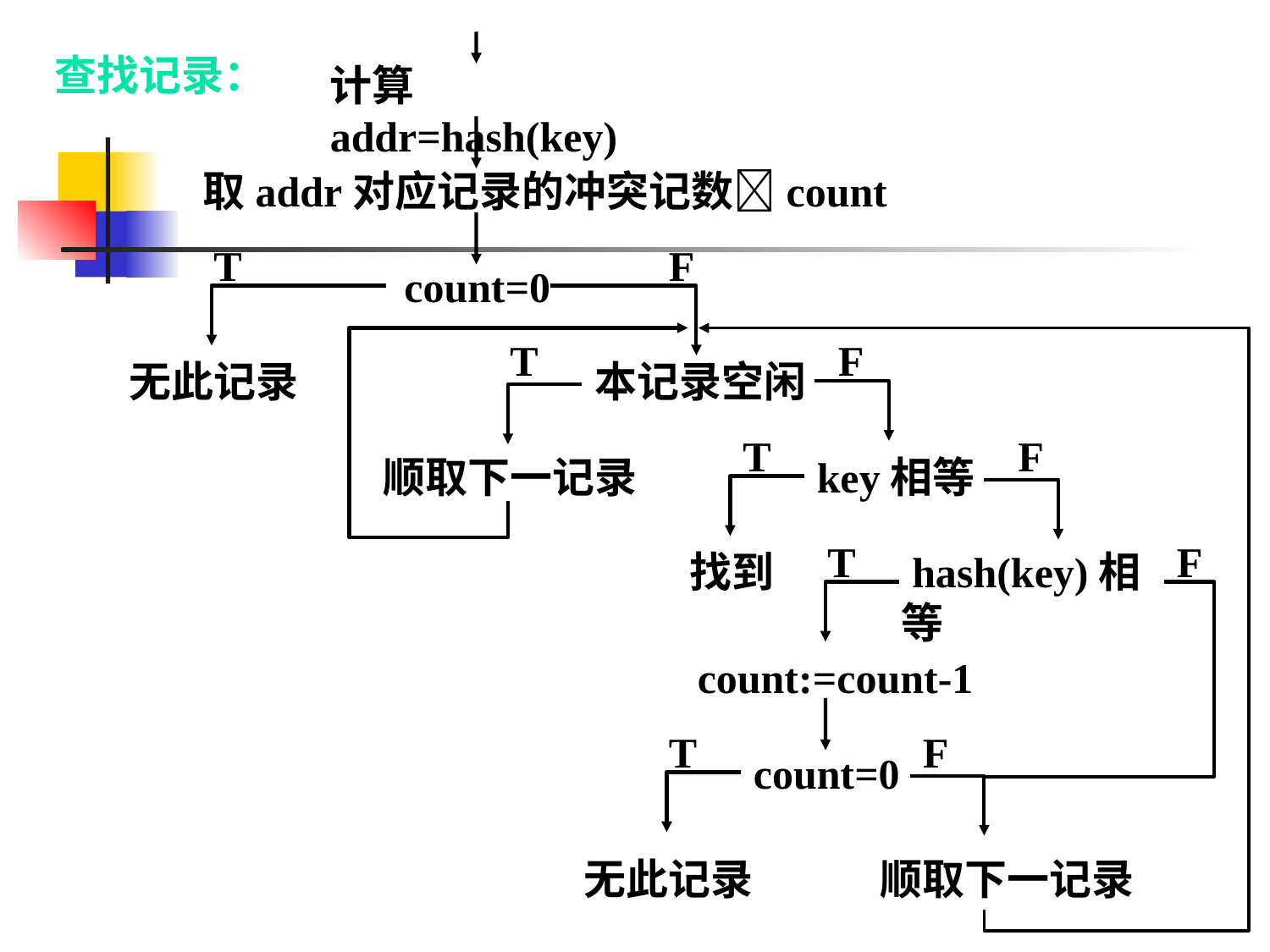

查找记录：
计算addr=hash(key)

取addr对应记录的冲突记数⇒count

T
F
count=0

T

F
无此记录
本记录空闲

T
F
顺取下一记录
key相等

T
F
找到
 hash(key)相等

count:=count-1

T
F
count=0

无此记录
顺取下一记录